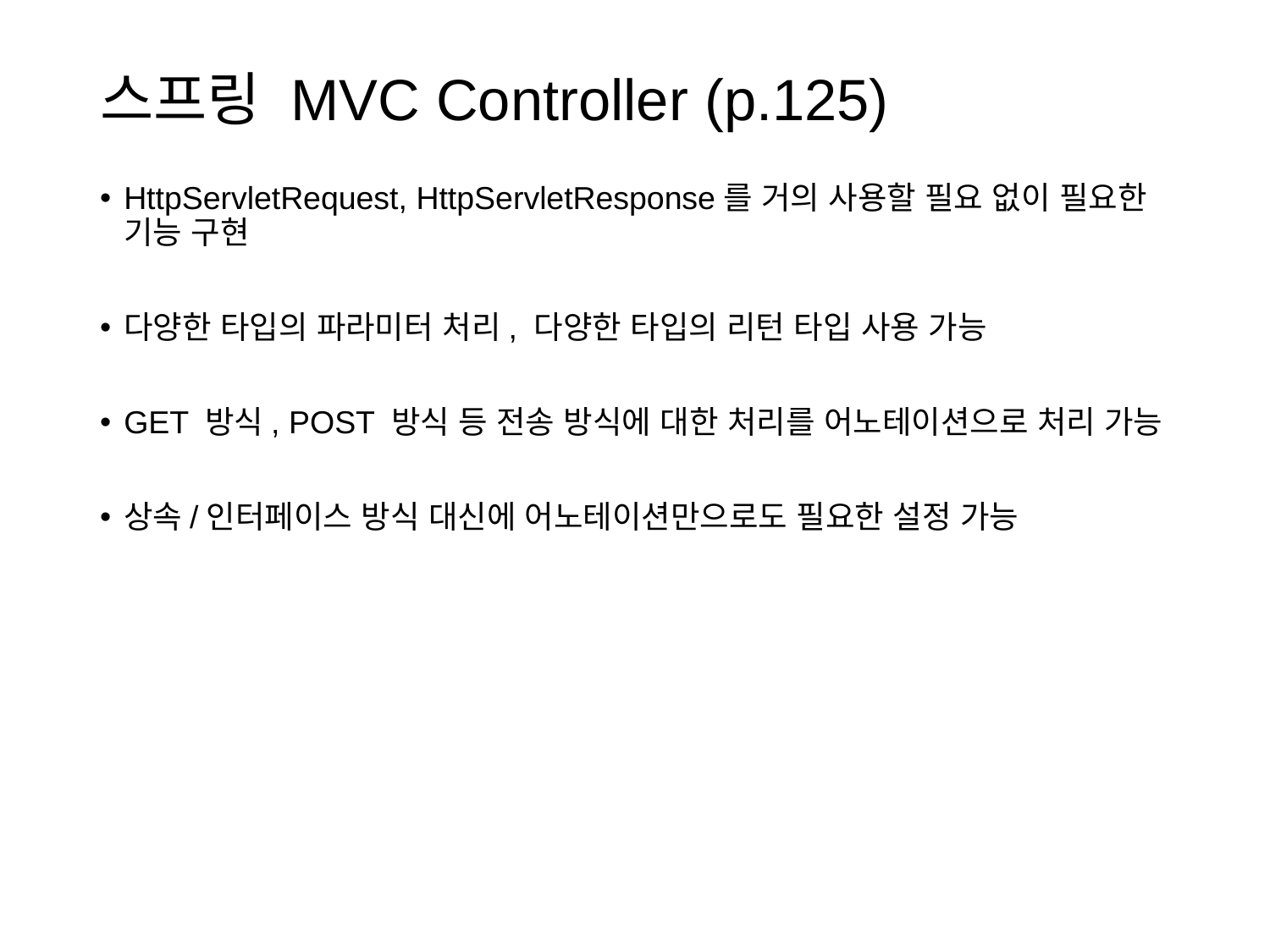

# 스프링 MVC Controller (p.125)
HttpServletRequest, HttpServletResponse를 거의 사용할 필요 없이 필요한 기능 구현

다양한 타입의 파라미터 처리, 다양한 타입의 리턴 타입 사용 가능

GET 방식, POST 방식 등 전송 방식에 대한 처리를 어노테이션으로 처리 가능

상속/인터페이스 방식 대신에 어노테이션만으로도 필요한 설정 가능